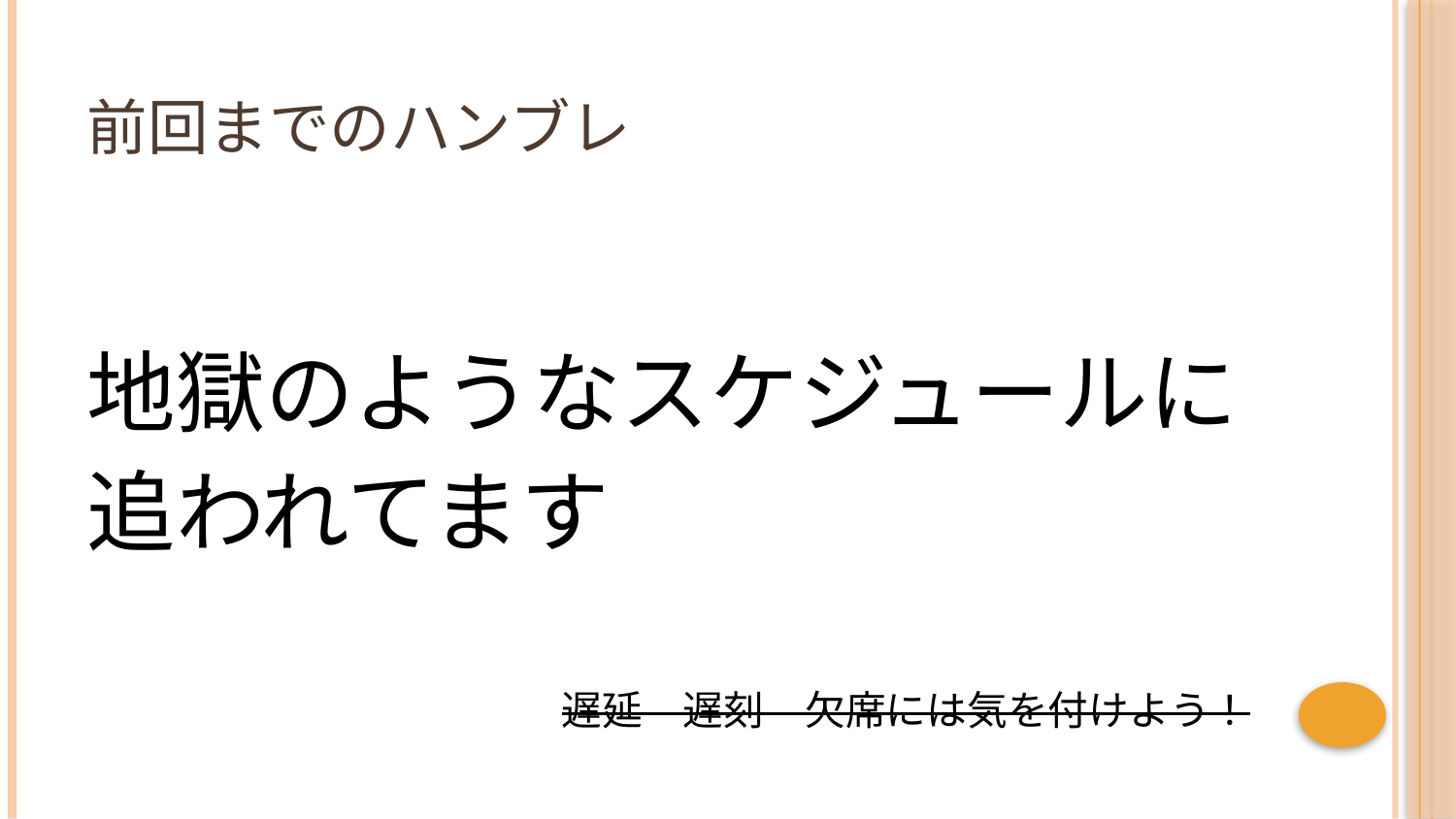

# 前回までのハンブレ
地獄のようなスケジュールに
追われてます
遅延　遅刻　欠席には気を付けよう！